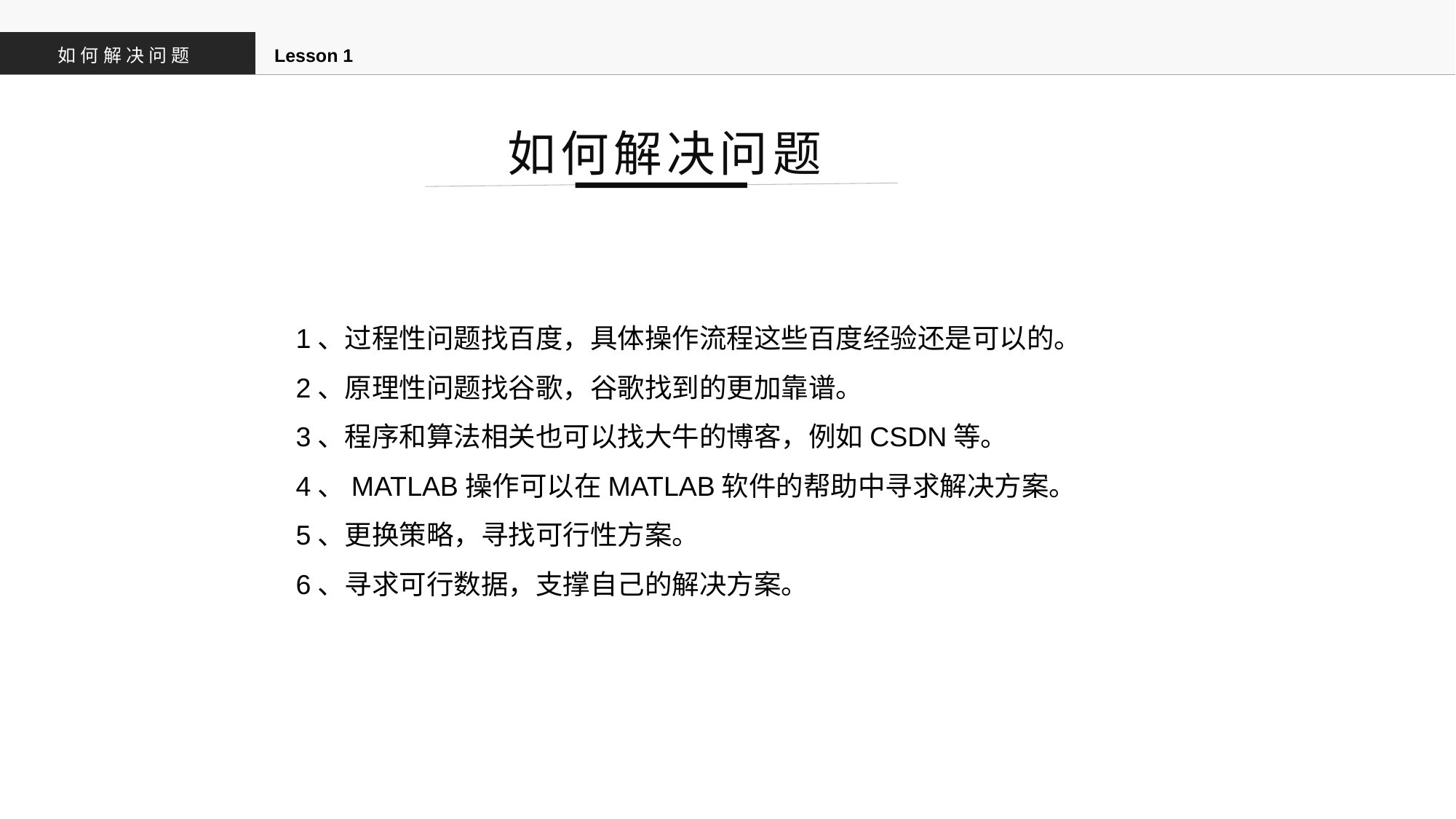

如何解决问题
Lesson 1
如何解决问题

1、过程性问题找百度，具体操作流程这些百度经验还是可以的。
2、原理性问题找谷歌，谷歌找到的更加靠谱。
3、程序和算法相关也可以找大牛的博客，例如CSDN等。
4、MATLAB操作可以在MATLAB软件的帮助中寻求解决方案。
5、更换策略，寻找可行性方案。
6、寻求可行数据，支撑自己的解决方案。